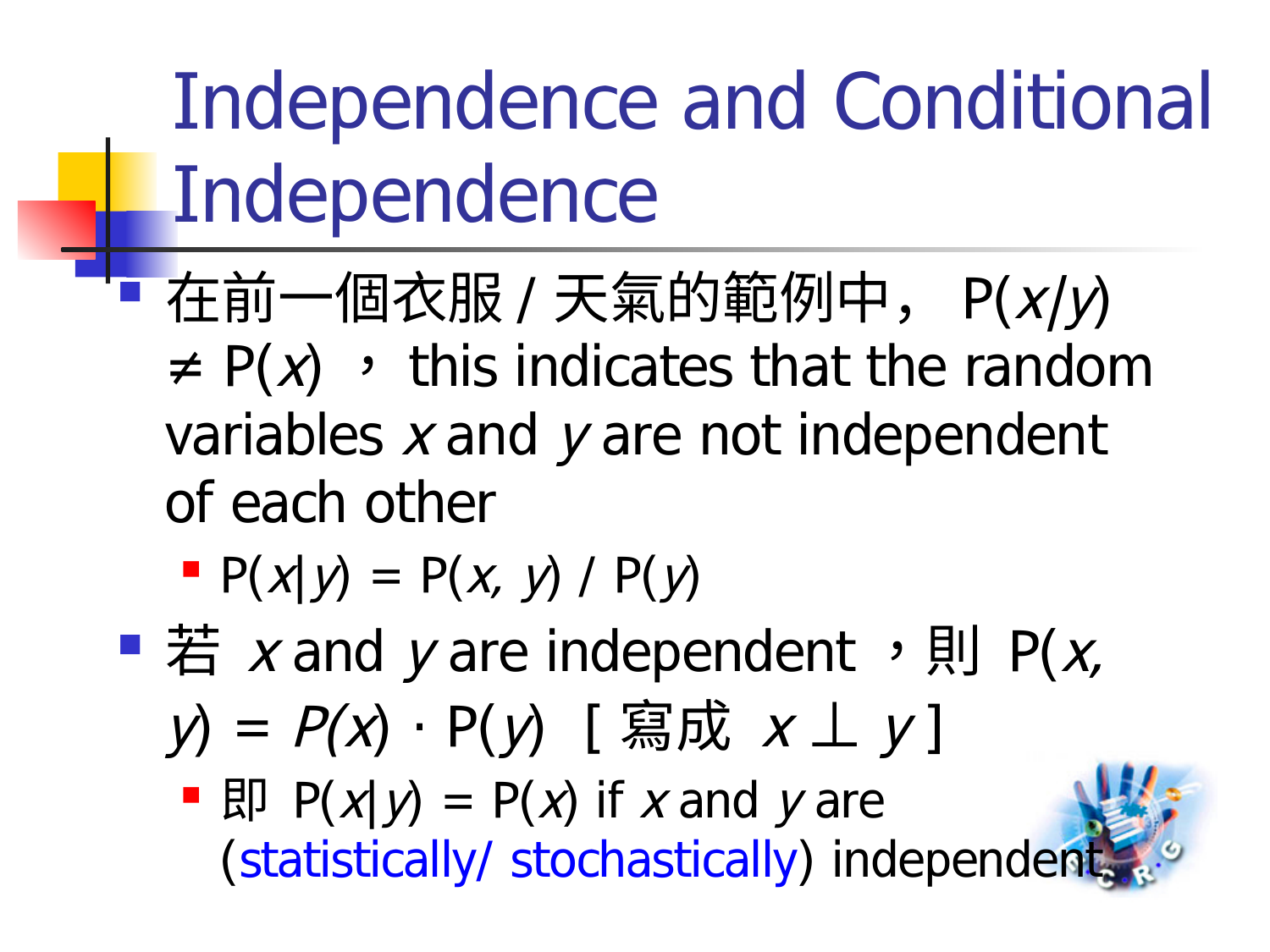

# Independence and Conditional Independence
在前一個衣服/天氣的範例中，P(x|y) ≠ P(x)，this indicates that the random variables x and y are not independent of each other
P(x|y) = P(x, y) / P(y)
若 x and y are independent，則 P(x, y) = P(x) ⋅ P(y)  [寫成 x ⊥ y ]
即 P(x|y) = P(x) if x and y are (statistically/ stochastically) independent